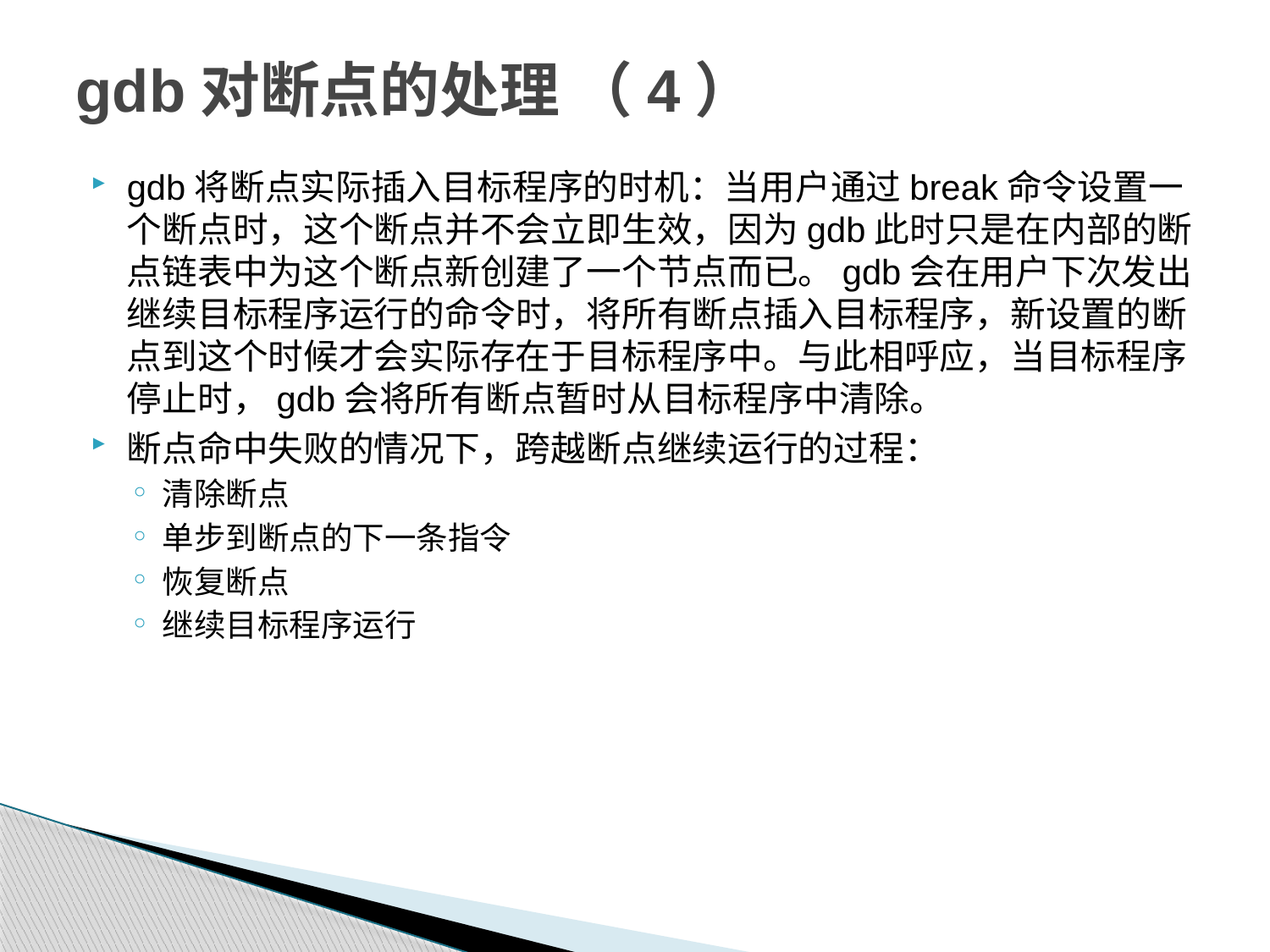

# gdb对断点的处理 （4）
gdb将断点实际插入目标程序的时机：当用户通过break命令设置一个断点时，这个断点并不会立即生效，因为gdb此时只是在内部的断点链表中为这个断点新创建了一个节点而已。gdb会在用户下次发出继续目标程序运行的命令时，将所有断点插入目标程序，新设置的断点到这个时候才会实际存在于目标程序中。与此相呼应，当目标程序停止时，gdb会将所有断点暂时从目标程序中清除。
断点命中失败的情况下，跨越断点继续运行的过程：
清除断点
单步到断点的下一条指令
恢复断点
继续目标程序运行